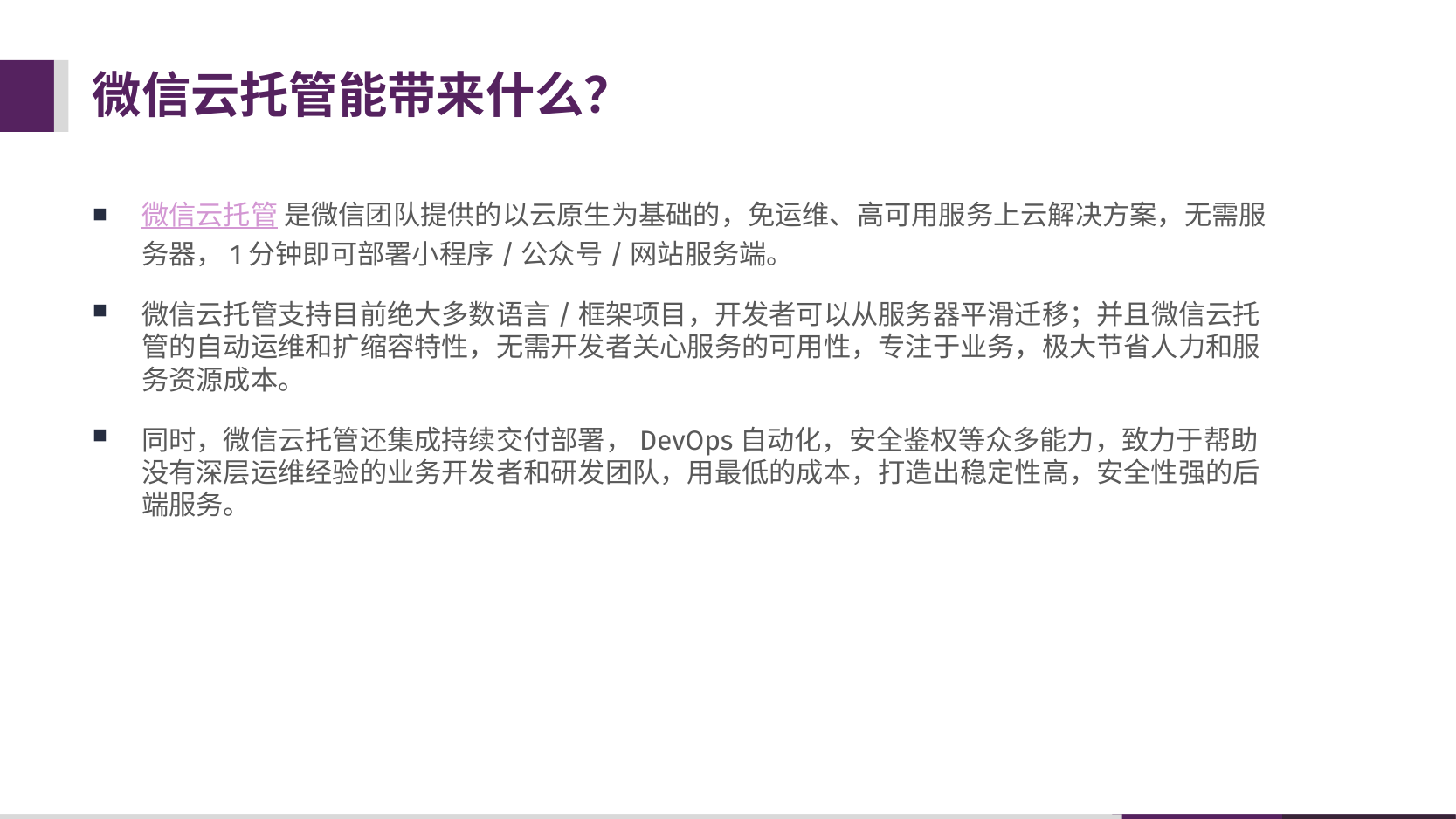

# 微信云托管能带来什么？
微信云托管 是微信团队提供的以云原生为基础的，免运维、高可用服务上云解决方案，无需服务器，1分钟即可部署小程序/公众号/网站服务端。
微信云托管支持目前绝大多数语言/框架项目，开发者可以从服务器平滑迁移；并且微信云托管的自动运维和扩缩容特性，无需开发者关心服务的可用性，专注于业务，极大节省人力和服务资源成本。
同时，微信云托管还集成持续交付部署，DevOps自动化，安全鉴权等众多能力，致力于帮助没有深层运维经验的业务开发者和研发团队，用最低的成本，打造出稳定性高，安全性强的后端服务。